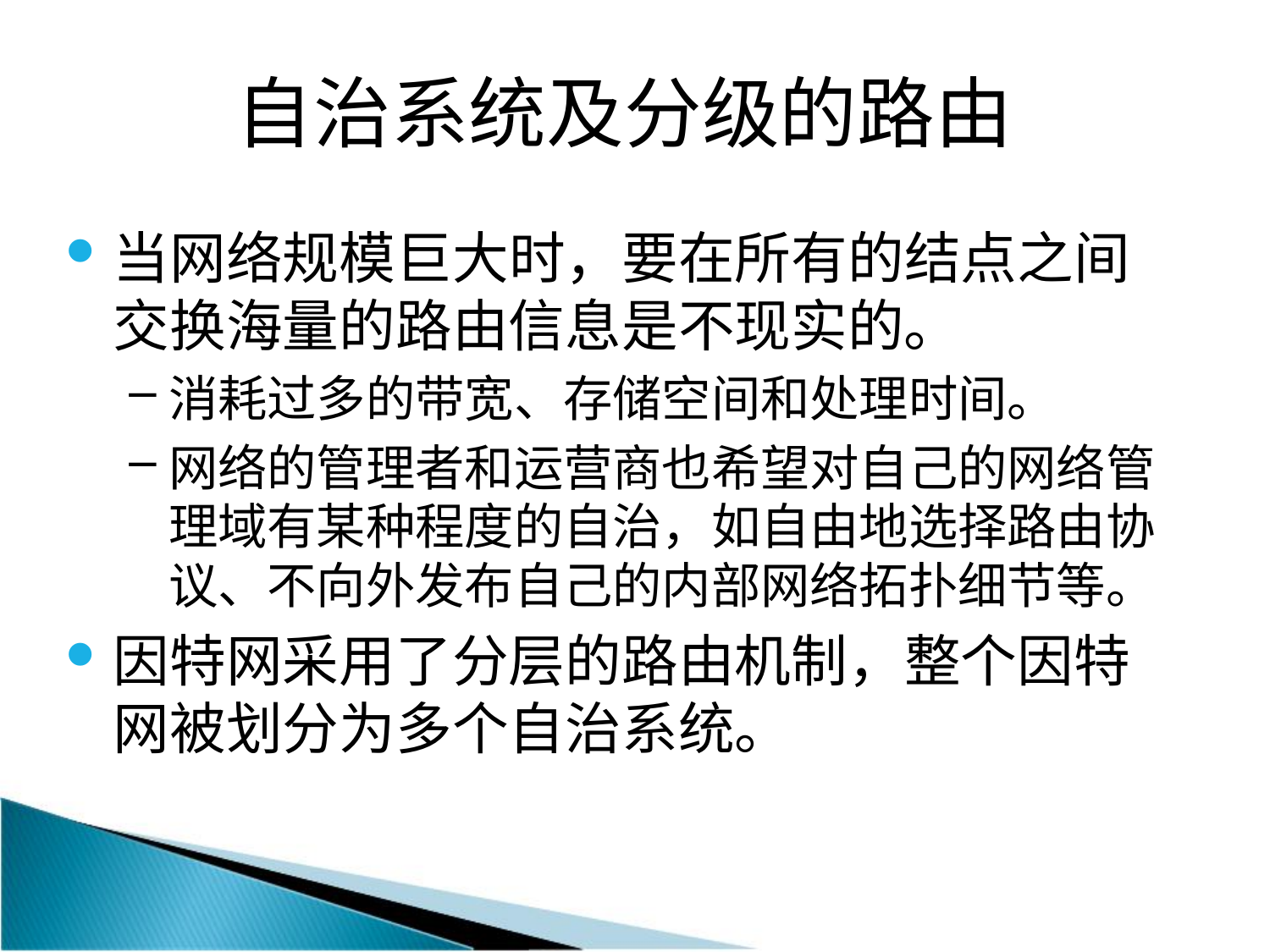

# 自治系统及分级的路由
当网络规模巨大时，要在所有的结点之间交换海量的路由信息是不现实的。
消耗过多的带宽、存储空间和处理时间。
网络的管理者和运营商也希望对自己的网络管理域有某种程度的自治，如自由地选择路由协议、不向外发布自己的内部网络拓扑细节等。
因特网采用了分层的路由机制，整个因特网被划分为多个自治系统。